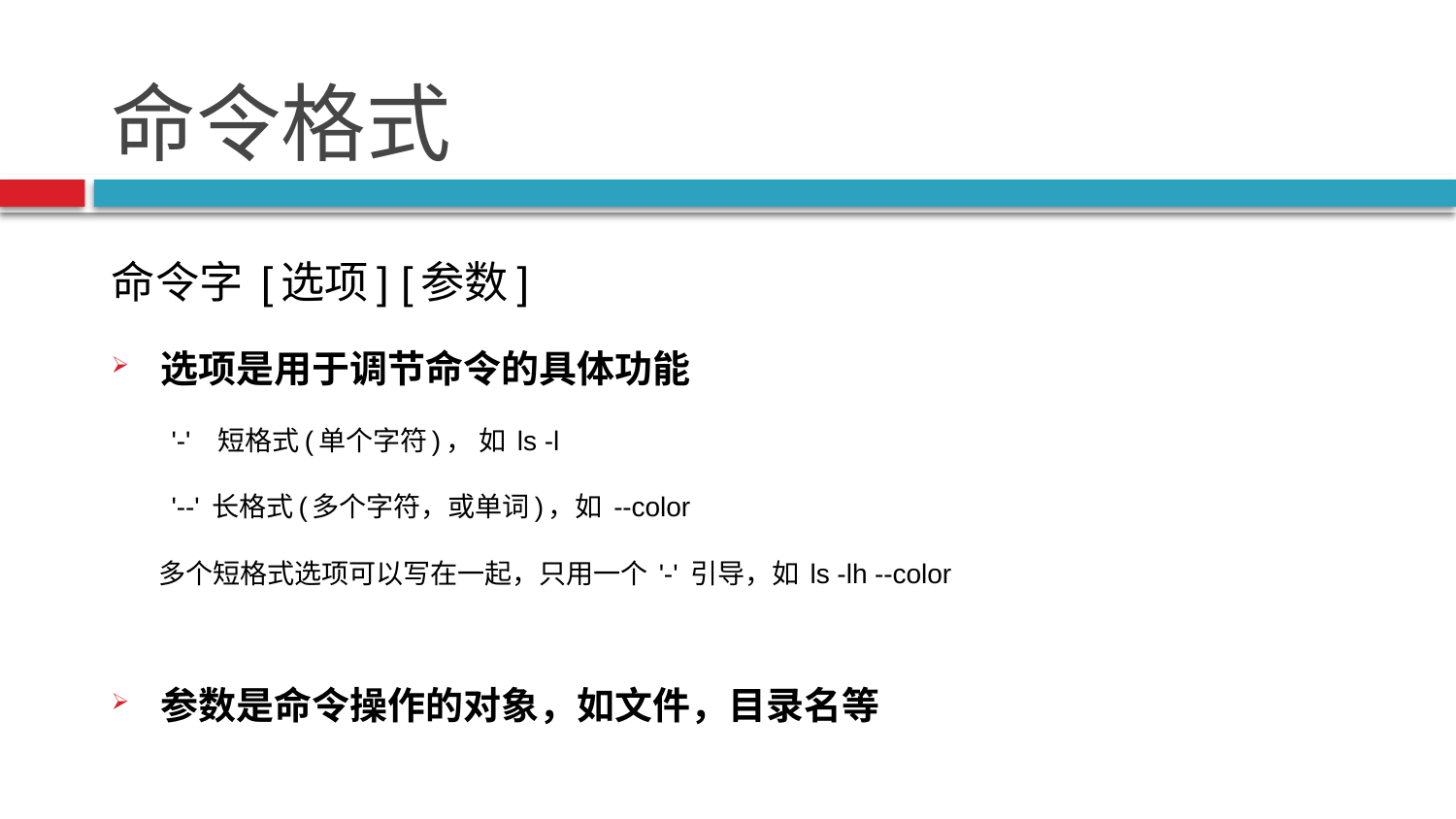

# 命令格式
命令字 [选项] [参数]
选项是用于调节命令的具体功能
        '-'   短格式(单个字符)， 如 ls -l
        '--' 长格式(多个字符，或单词)，如 --color
       多个短格式选项可以写在一起，只用一个 '-' 引导，如 ls -lh --color
参数是命令操作的对象，如文件，目录名等